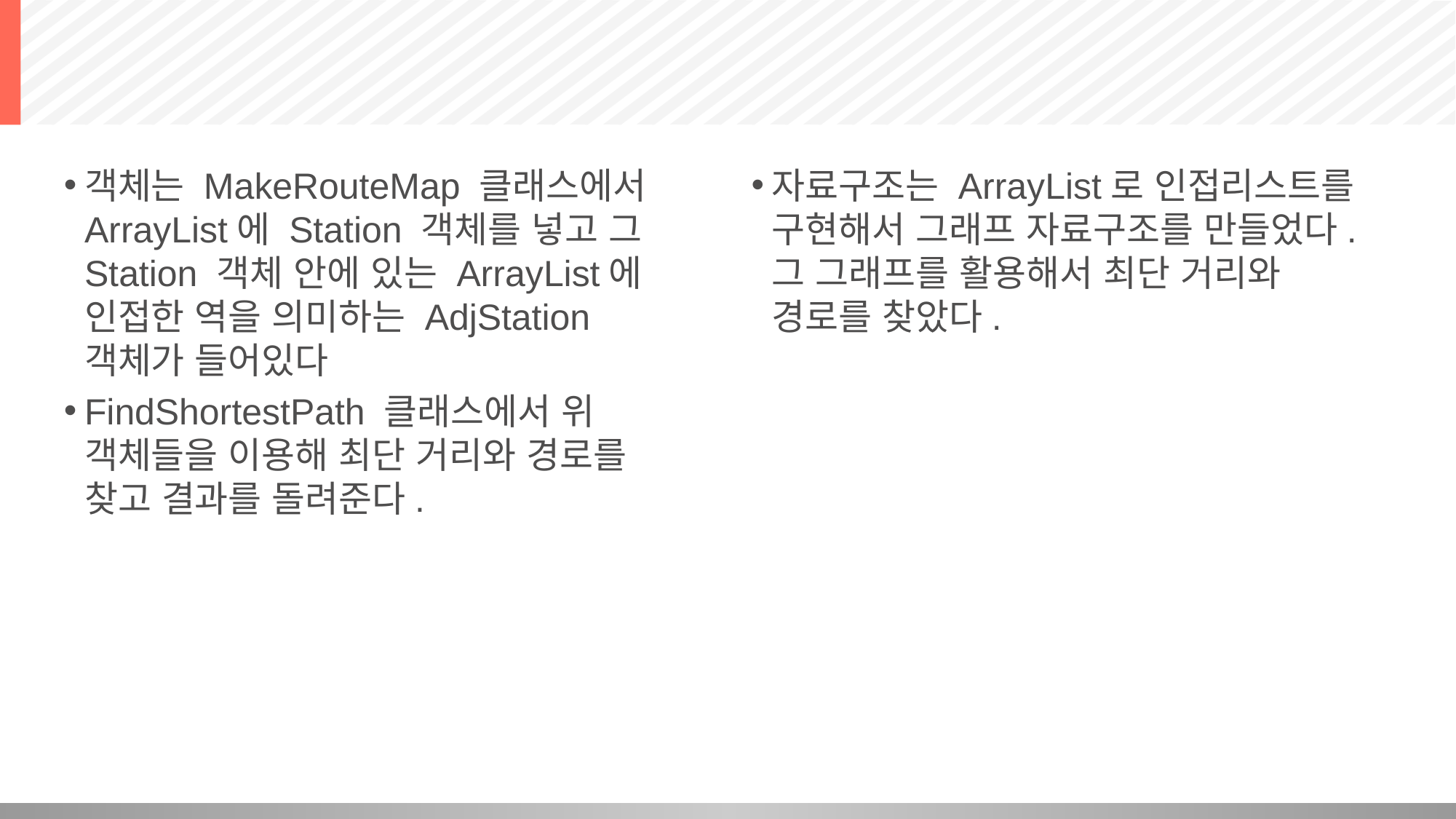

#
객체는 MakeRouteMap 클래스에서 ArrayList에 Station 객체를 넣고 그 Station 객체 안에 있는 ArrayList에 인접한 역을 의미하는 AdjStation 객체가 들어있다
FindShortestPath 클래스에서 위 객체들을 이용해 최단 거리와 경로를 찾고 결과를 돌려준다.
자료구조는 ArrayList로 인접리스트를 구현해서 그래프 자료구조를 만들었다. 그 그래프를 활용해서 최단 거리와 경로를 찾았다.